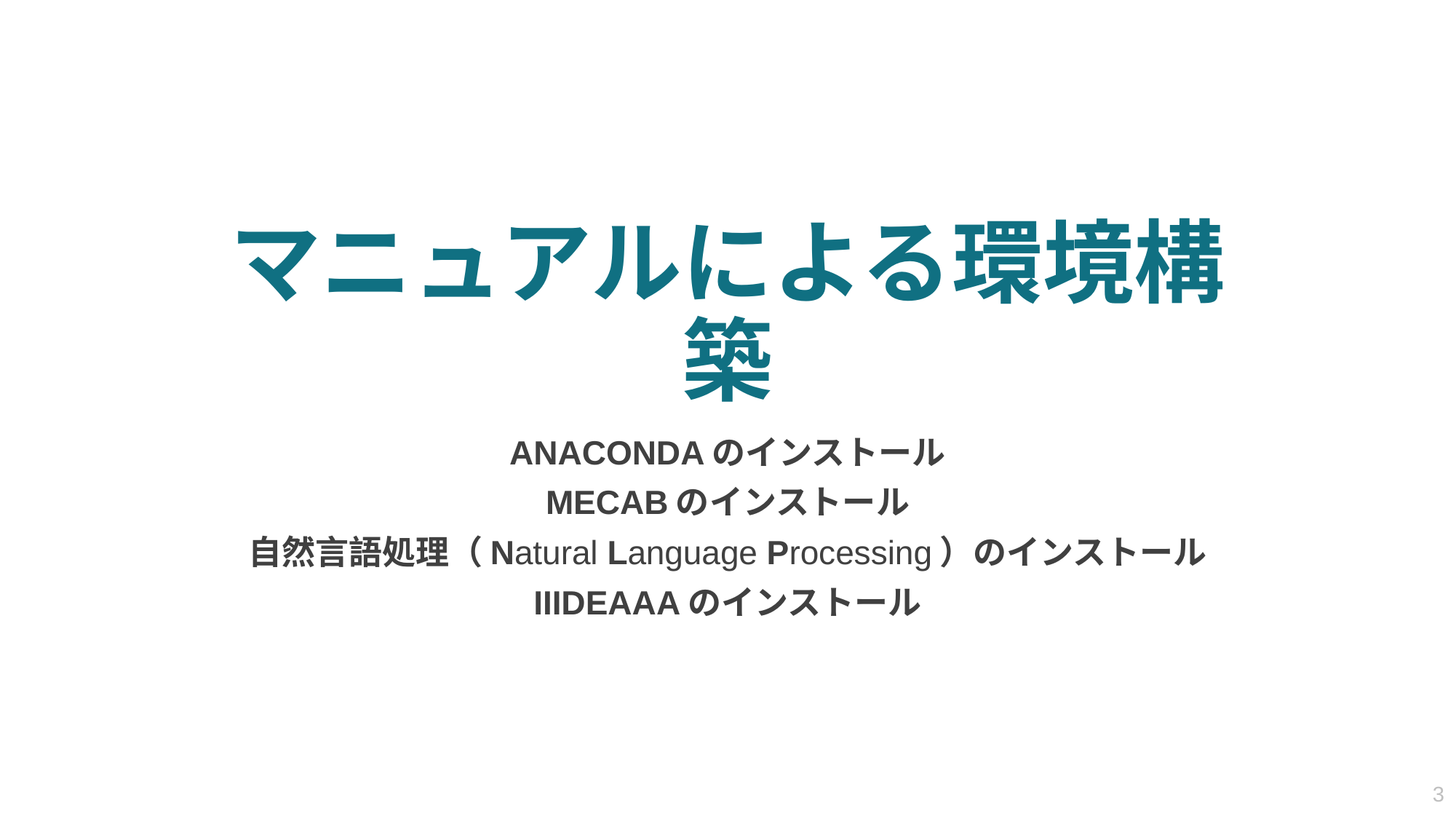

# マニュアルによる環境構築
ANACONDAのインストール
MECABのインストール
自然言語処理（Natural Language Processing）のインストール
IIIDEAAAのインストール
3